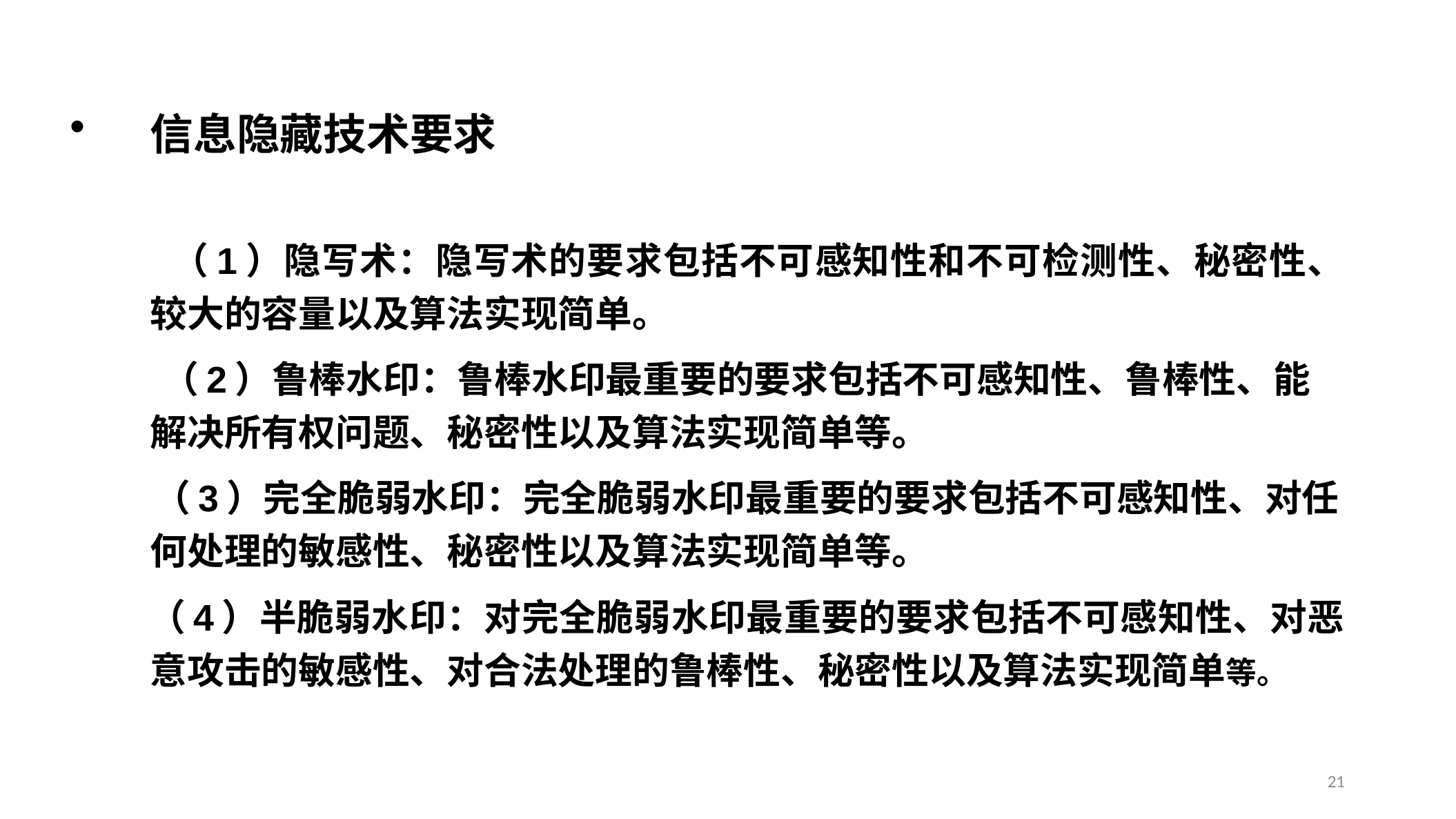

信息隐藏技术要求

          （1）隐写术：隐写术的要求包括不可感知性和不可检测性、秘密性、较大的容量以及算法实现简单。
          （2）鲁棒水印：鲁棒水印最重要的要求包括不可感知性、鲁棒性、能解决所有权问题、秘密性以及算法实现简单等。
         （3）完全脆弱水印：完全脆弱水印最重要的要求包括不可感知性、对任何处理的敏感性、秘密性以及算法实现简单等。
        （4）半脆弱水印：对完全脆弱水印最重要的要求包括不可感知性、对恶意攻击的敏感性、对合法处理的鲁棒性、秘密性以及算法实现简单等。

21